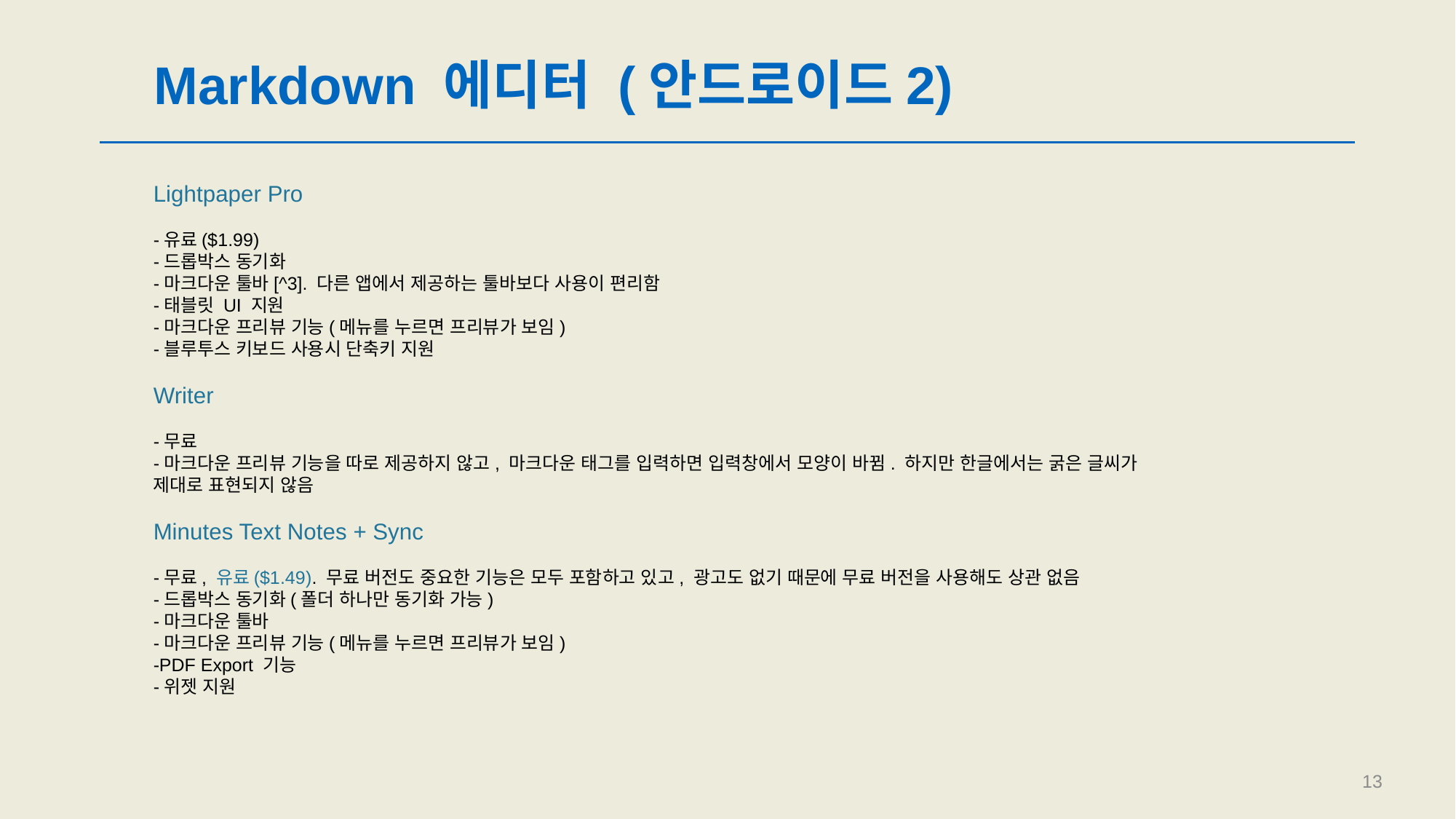

# Markdown 에디터 (안드로이드2)
Lightpaper Pro

-유료($1.99)
-드롭박스 동기화
-마크다운 툴바[^3]. 다른 앱에서 제공하는 툴바보다 사용이 편리함
-태블릿 UI 지원
-마크다운 프리뷰 기능(메뉴를 누르면 프리뷰가 보임)
-블루투스 키보드 사용시 단축키 지원

Writer

-무료
-마크다운 프리뷰 기능을 따로 제공하지 않고, 마크다운 태그를 입력하면 입력창에서 모양이 바뀜. 하지만 한글에서는 굵은 글씨가 제대로 표현되지 않음

Minutes Text Notes + Sync

-무료, 유료($1.49). 무료 버전도 중요한 기능은 모두 포함하고 있고, 광고도 없기 때문에 무료 버전을 사용해도 상관 없음
-드롭박스 동기화(폴더 하나만 동기화 가능)
-마크다운 툴바
-마크다운 프리뷰 기능(메뉴를 누르면 프리뷰가 보임)
-PDF Export 기능
-위젯 지원
13